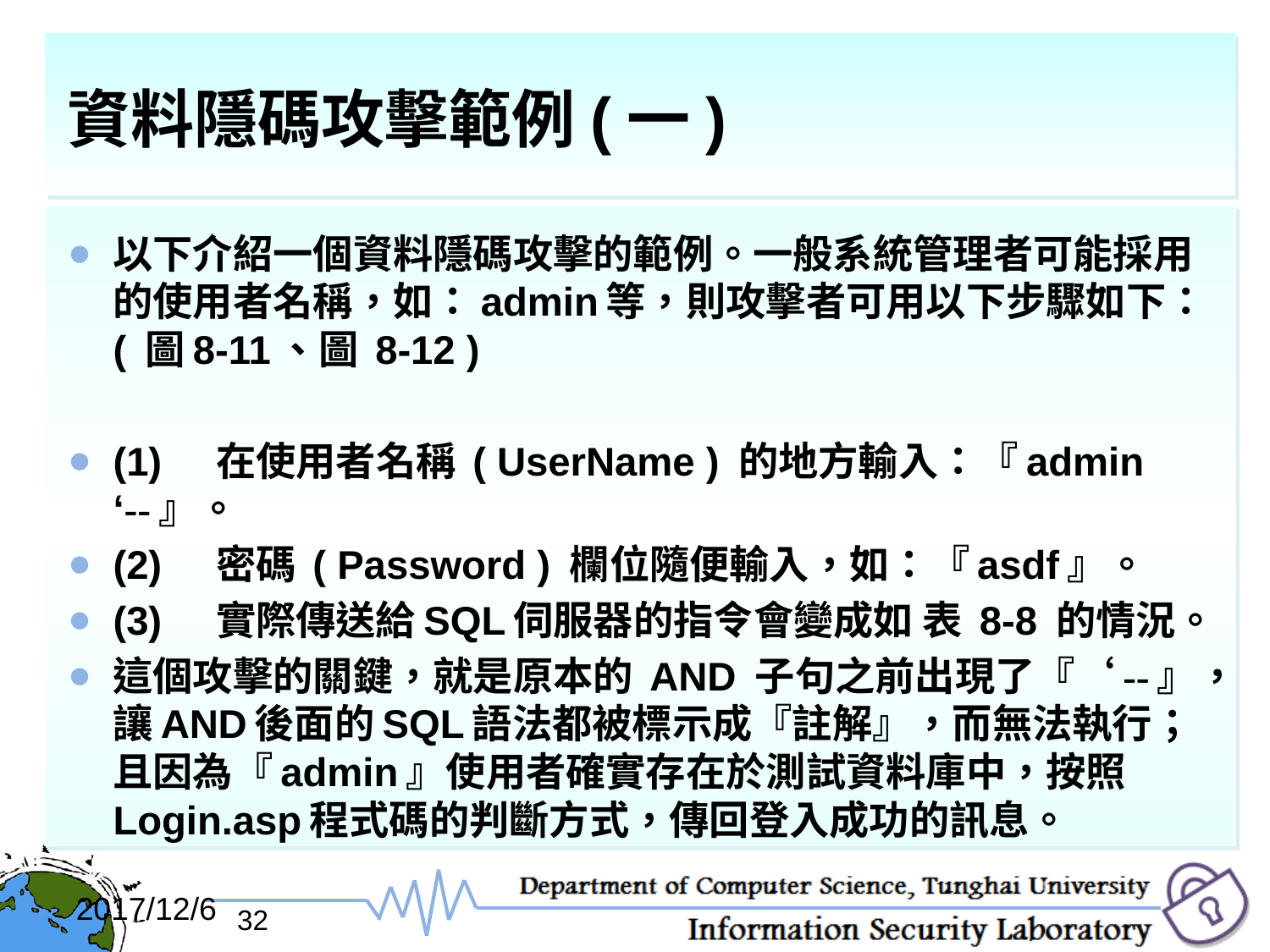

# 資料隱碼攻擊範例(一)
以下介紹一個資料隱碼攻擊的範例。一般系統管理者可能採用的使用者名稱，如：admin等，則攻擊者可用以下步驟如下： ( 圖8-11、圖 8-12 )

(1)	在使用者名稱 ( UserName ) 的地方輸入：『admin ‘--』。
(2)	密碼 ( Password ) 欄位隨便輸入，如：『asdf』。
(3)	實際傳送給SQL伺服器的指令會變成如 表 8-8 的情況。
這個攻擊的關鍵，就是原本的 AND 子句之前出現了『‘--』，讓AND後面的SQL語法都被標示成『註解』，而無法執行；且因為『admin』使用者確實存在於測試資料庫中，按照Login.asp程式碼的判斷方式，傳回登入成功的訊息。
2017/12/6
32